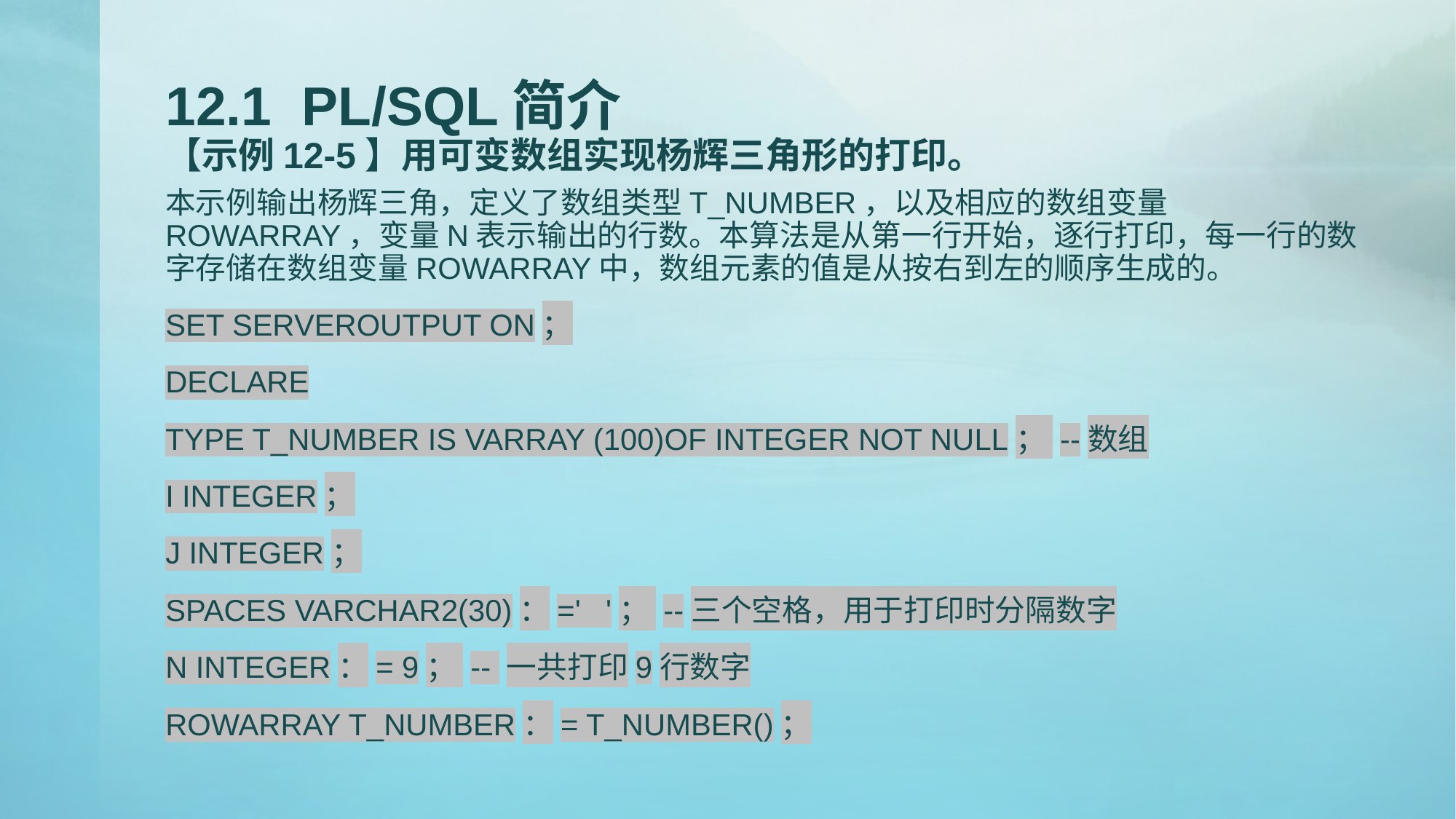

# 12.1  PL/SQL简介 【示例12-5】用可变数组实现杨辉三角形的打印。
本示例输出杨辉三角，定义了数组类型T_NUMBER，以及相应的数组变量ROWARRAY，变量N表示输出的行数。本算法是从第一行开始，逐行打印，每一行的数字存储在数组变量ROWARRAY中，数组元素的值是从按右到左的顺序生成的。
SET SERVEROUTPUT ON；
DECLARE
TYPE T_NUMBER IS VARRAY (100)OF INTEGER NOT NULL； --数组
I INTEGER；
J INTEGER；
SPACES VARCHAR2(30)：='   '； --三个空格，用于打印时分隔数字
N INTEGER：= 9； -- 一共打印9行数字
ROWARRAY T_NUMBER：= T_NUMBER()；